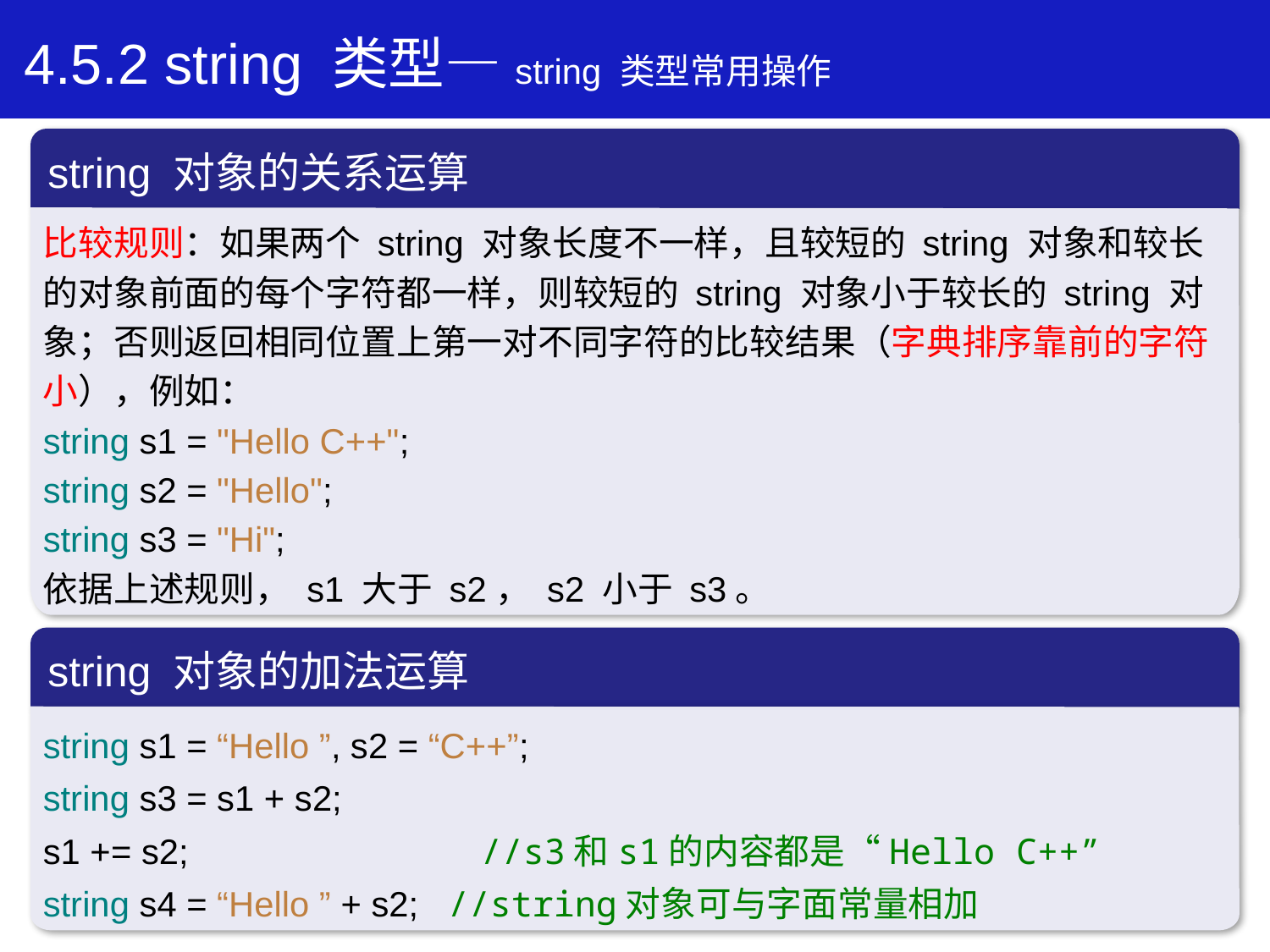

4.5.2 string 类型—string 类型常用操作
string 对象的关系运算
比较规则：如果两个 string 对象长度不一样，且较短的 string 对象和较长的对象前面的每个字符都一样，则较短的 string 对象小于较长的 string 对象；否则返回相同位置上第一对不同字符的比较结果（字典排序靠前的字符小），例如：
string s1 = "Hello C++";
string s2 = "Hello";
string s3 = "Hi";
依据上述规则， s1 大于 s2， s2 小于 s3。
string 对象的加法运算
string s1 = “Hello ”, s2 = “C++”;
string s3 = s1 + s2;
s1 += s2;                              //s3和s1的内容都是“Hello C++”
string s4 = “Hello ” + s2;   //string对象可与字面常量相加
76